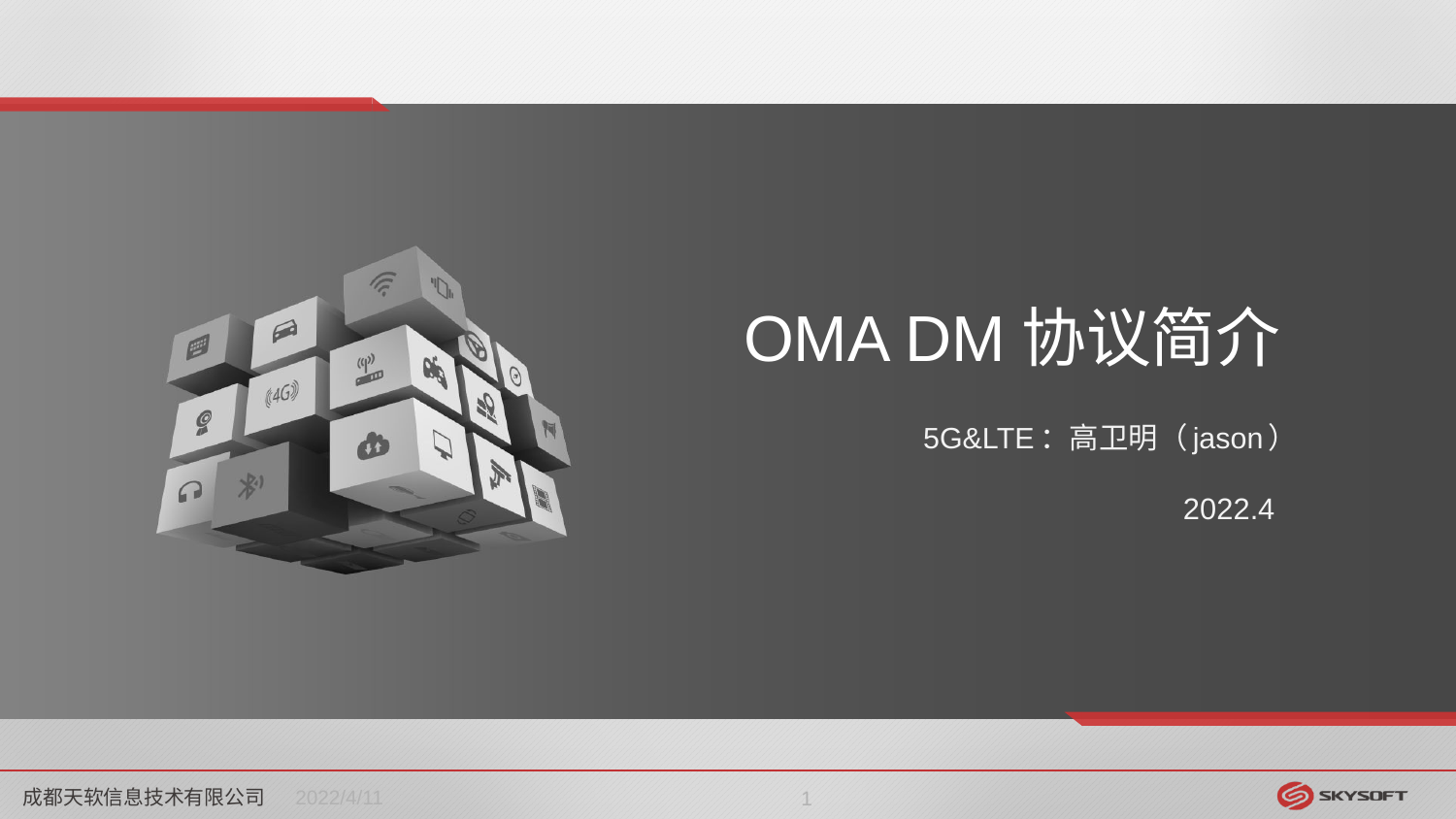

OMA DM协议简介
5G&LTE：高卫明（jason）
2022.4
成都天软信息技术有限公司
2022/4/11
1